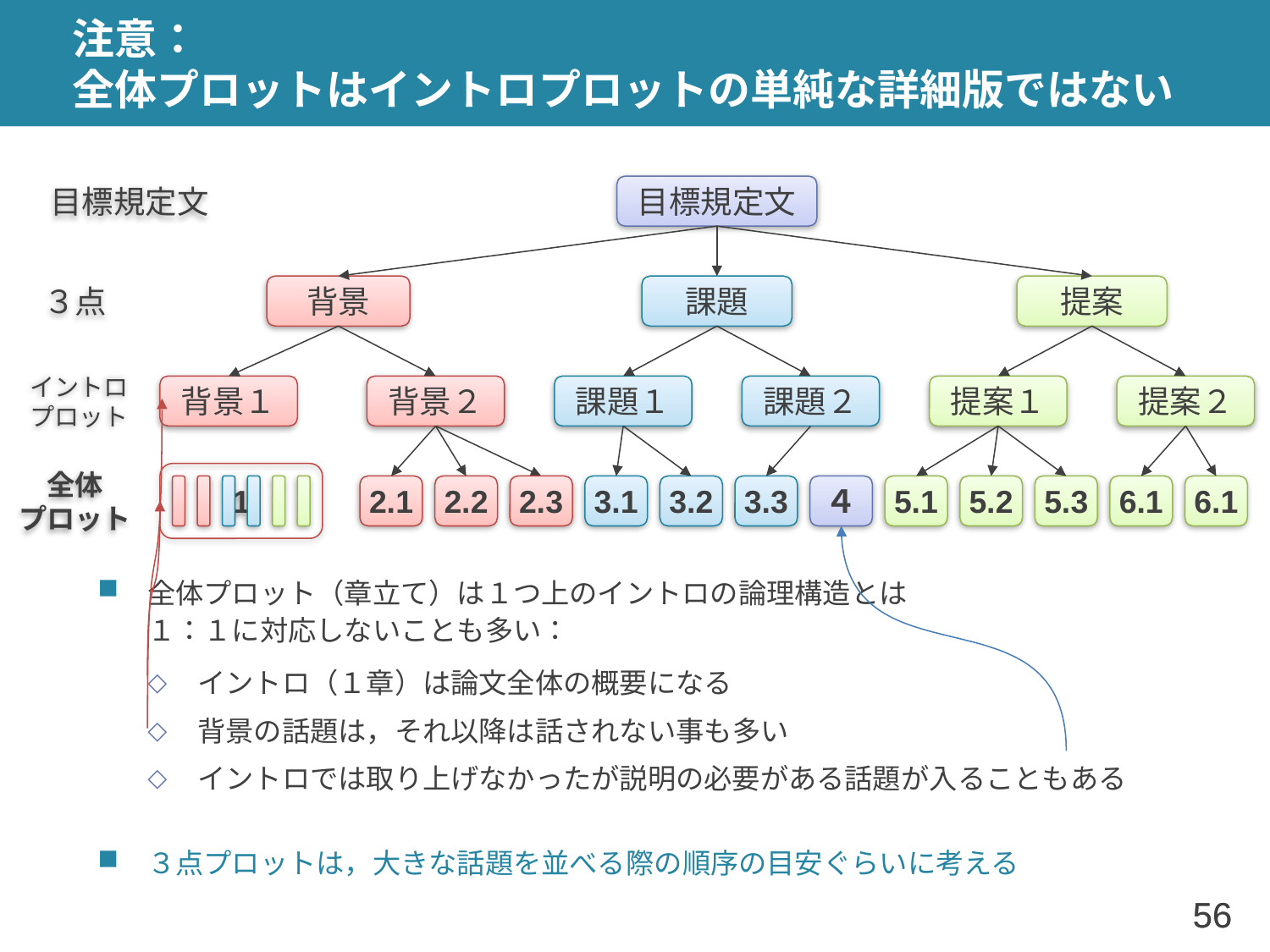

# 注意： 全体プロットはイントロプロットの単純な詳細版ではない
目標規定文
目標規定文
３点
背景
課題
提案
イントロ
プロット
背景１
背景２
課題１
課題２
提案１
提案２
1

全体
プロット
2.1
2.2
2.3
3.1
3.2
3.3
４
5.1
5.2
5.3
6.1
6.1
全体プロット（章立て）は１つ上のイントロの論理構造とは
１：１に対応しないことも多い：
イントロ（１章）は論文全体の概要になる
背景の話題は，それ以降は話されない事も多い
イントロでは取り上げなかったが説明の必要がある話題が入ることもある
３点プロットは，大きな話題を並べる際の順序の目安ぐらいに考える